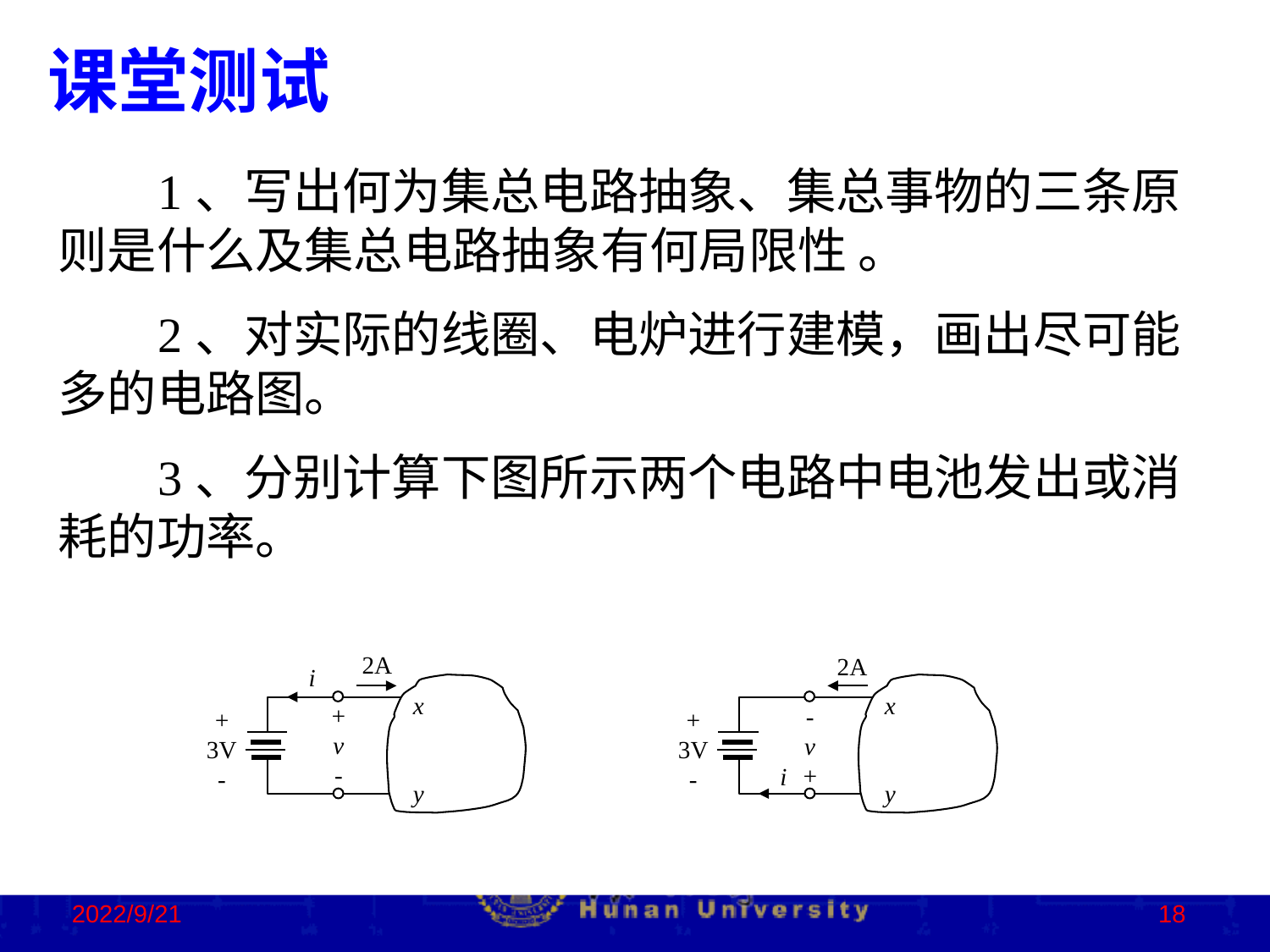

课堂测试
        1、写出何为集总电路抽象、集总事物的三条原则是什么及集总电路抽象有何局限性 。
        2、对实际的线圈、电炉进行建模，画出尽可能多的电路图。
        3、分别计算下图所示两个电路中电池发出或消耗的功率。
2A
i
x

y

+
v
-

+
3V
-

2A
x

y

-
v
+

+
3V
-

i

2022/9/21
18